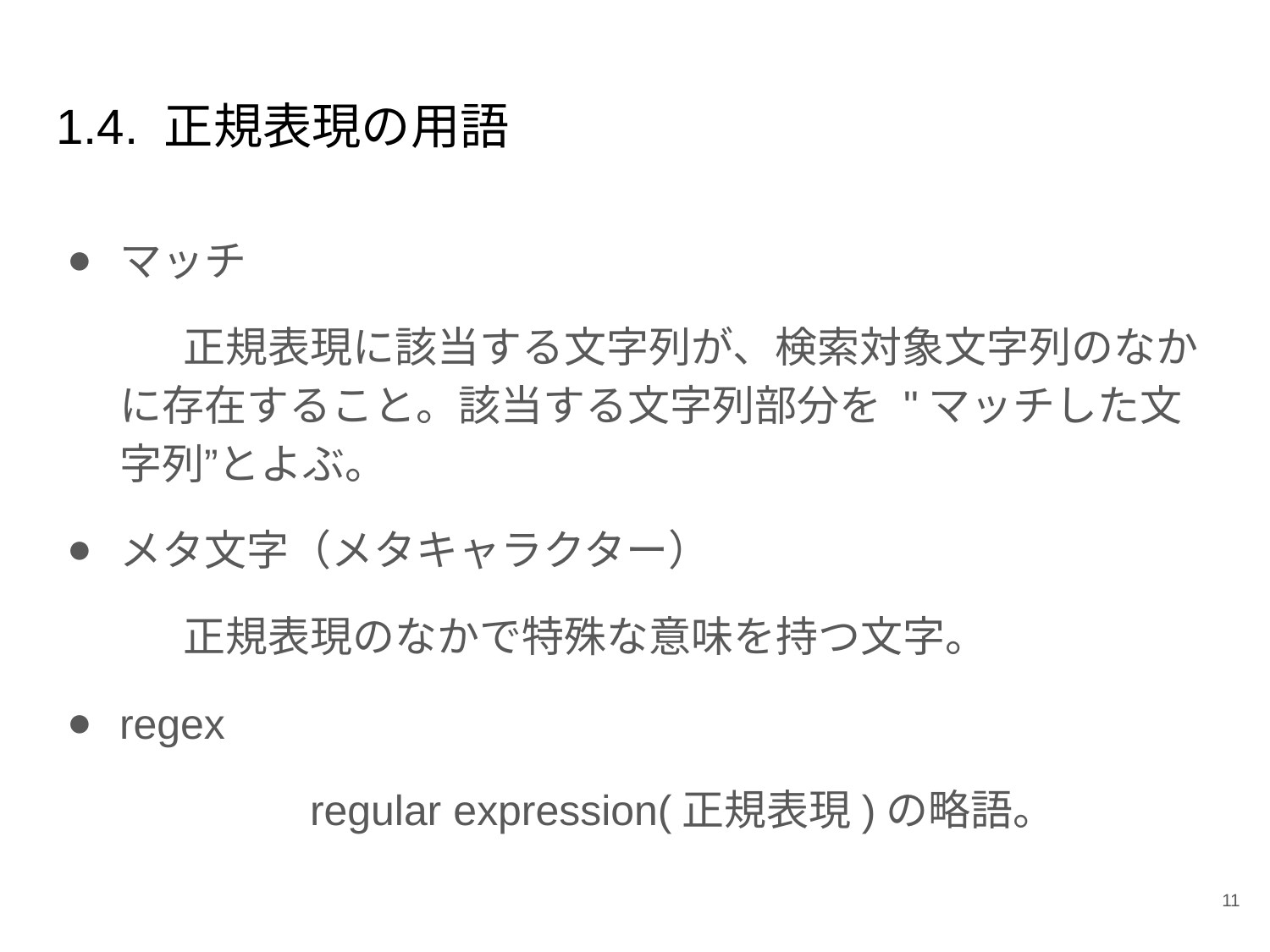

# 1.4. 正規表現の用語
マッチ
正規表現に該当する文字列が、検索対象文字列のなかに存在すること。該当する文字列部分を "マッチした文字列”とよぶ。
メタ文字（メタキャラクター）
正規表現のなかで特殊な意味を持つ文字。
regex
		regular expression(正規表現)の略語。

11